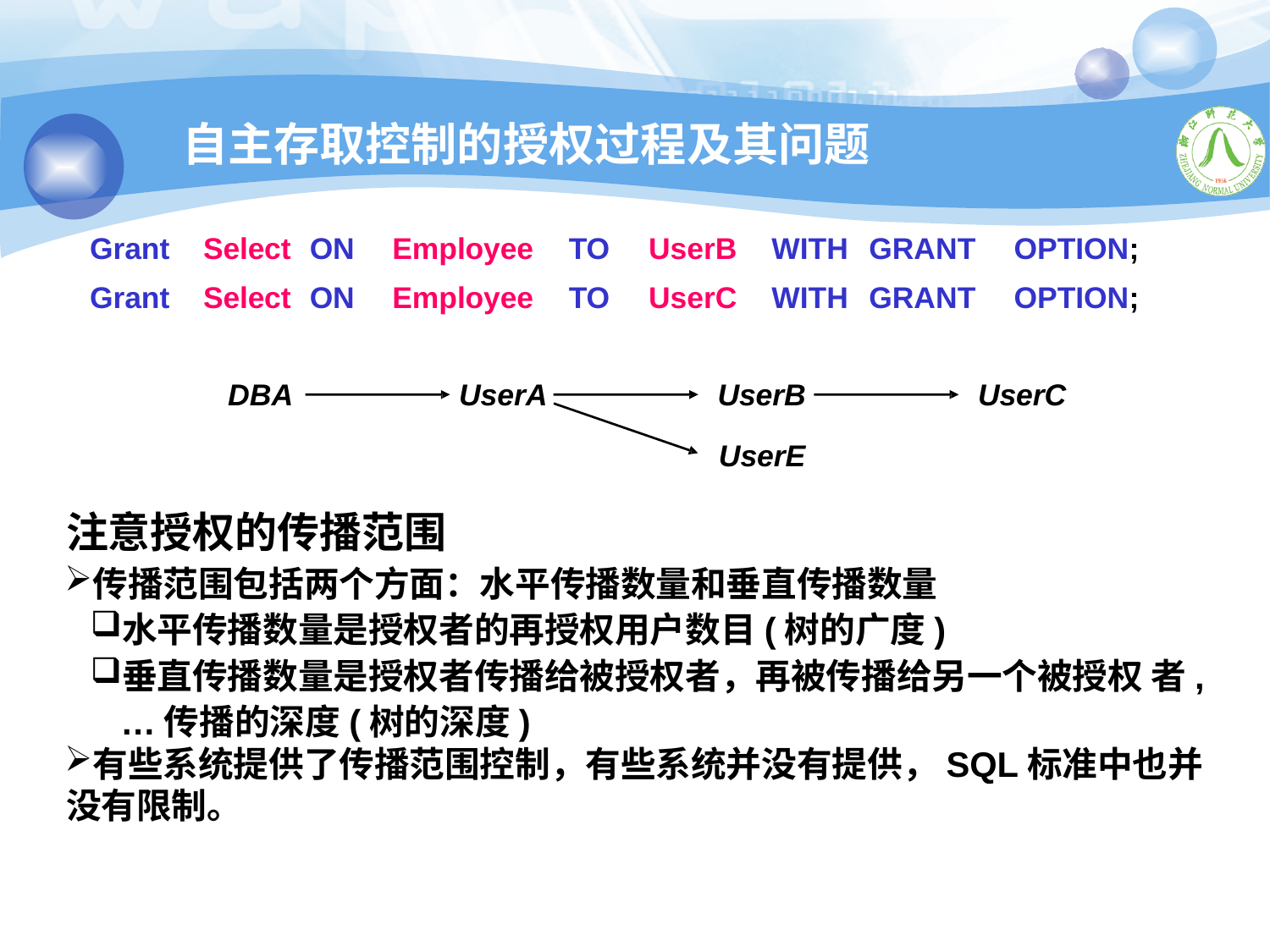

自主存取控制的授权过程及其问题
| Grant Select | ON | Employee | TO | UserB WITH | GRANT OPTION; |
| --- | --- | --- | --- | --- | --- |
| Grant Select | ON | Employee | TO | UserC WITH | GRANT OPTION; |
DBA
UserA
UserC
UserB
UserE

注意授权的传播范围
传播范围包括两个方面：水平传播数量和垂直传播数量
水平传播数量是授权者的再授权用户数目(树的广度)
垂直传播数量是授权者传播给被授权者，再被传播给另一个被授权 者, …传播的深度(树的深度)
有些系统提供了传播范围控制，有些系统并没有提供，SQL标准中也并 没有限制。